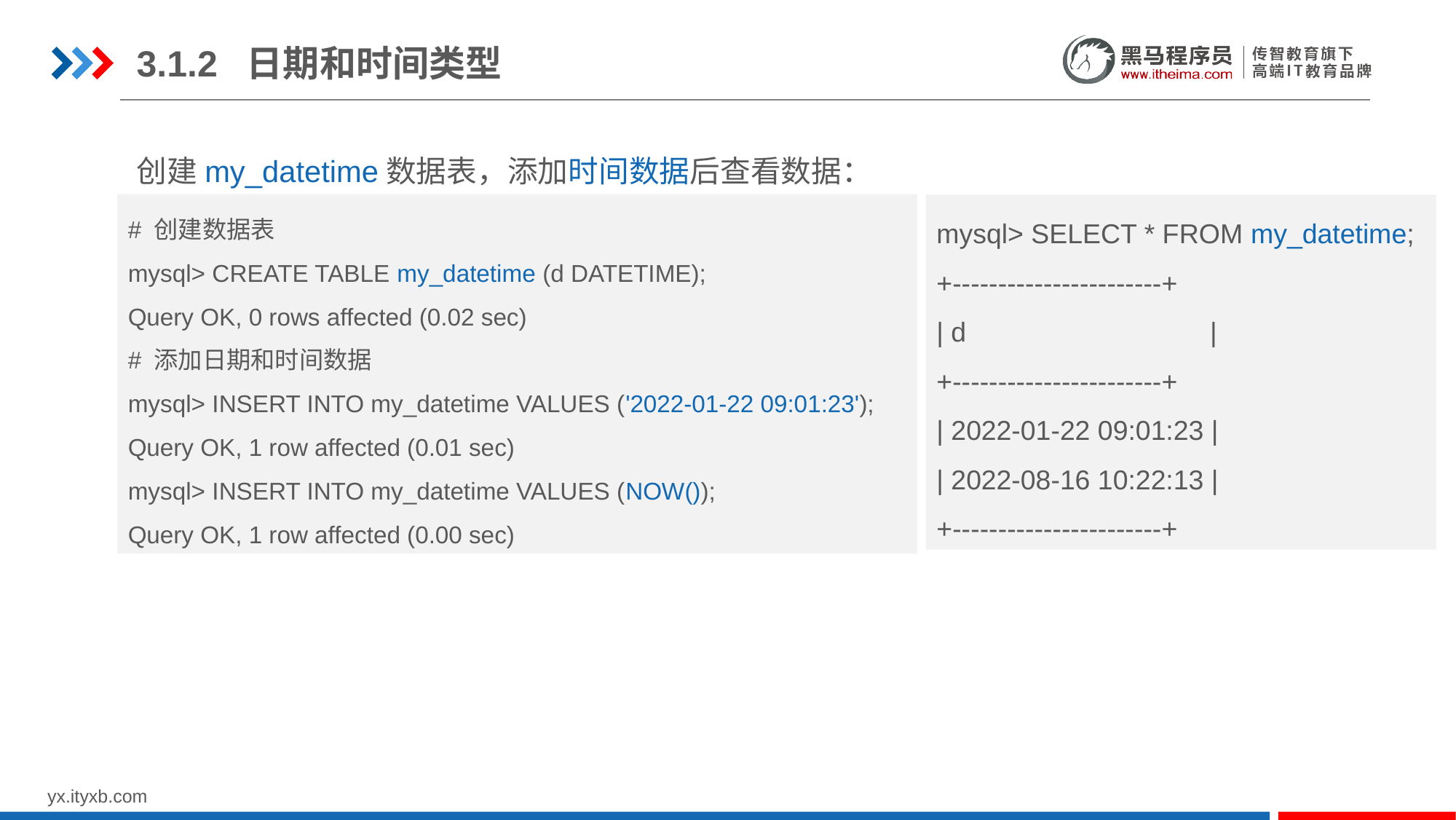

3.1.2  日期和时间类型
创建my_datetime数据表，添加时间数据后查看数据：
# 创建数据表
mysql> CREATE TABLE my_datetime (d DATETIME);
Query OK, 0 rows affected (0.02 sec)
# 添加日期和时间数据
mysql> INSERT INTO my_datetime VALUES ('2022-01-22 09:01:23');
Query OK, 1 row affected (0.01 sec)
mysql> INSERT INTO my_datetime VALUES (NOW());
Query OK, 1 row affected (0.00 sec)
mysql> SELECT * FROM my_datetime;
+-----------------------+
| d                                |
+-----------------------+
| 2022-01-22 09:01:23 |
| 2022-08-16 10:22:13 |
+-----------------------+